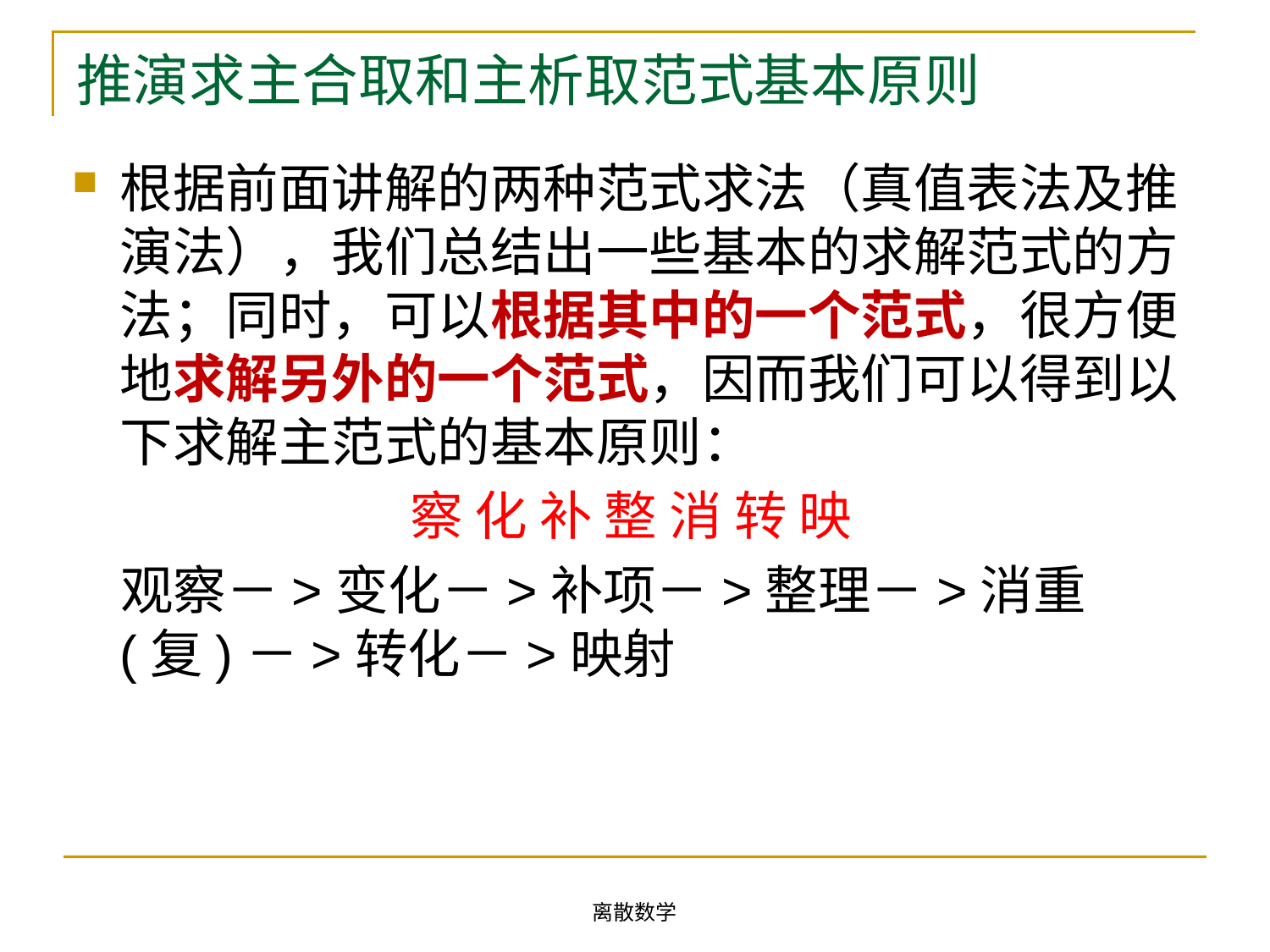

# 推演求主合取和主析取范式基本原则
根据前面讲解的两种范式求法（真值表法及推演法），我们总结出一些基本的求解范式的方法；同时，可以根据其中的一个范式，很方便地求解另外的一个范式，因而我们可以得到以下求解主范式的基本原则：
察 化 补 整 消 转 映
   观察－>变化－>补项－>整理－>消重(复)－>转化－>映射

115
离散数学